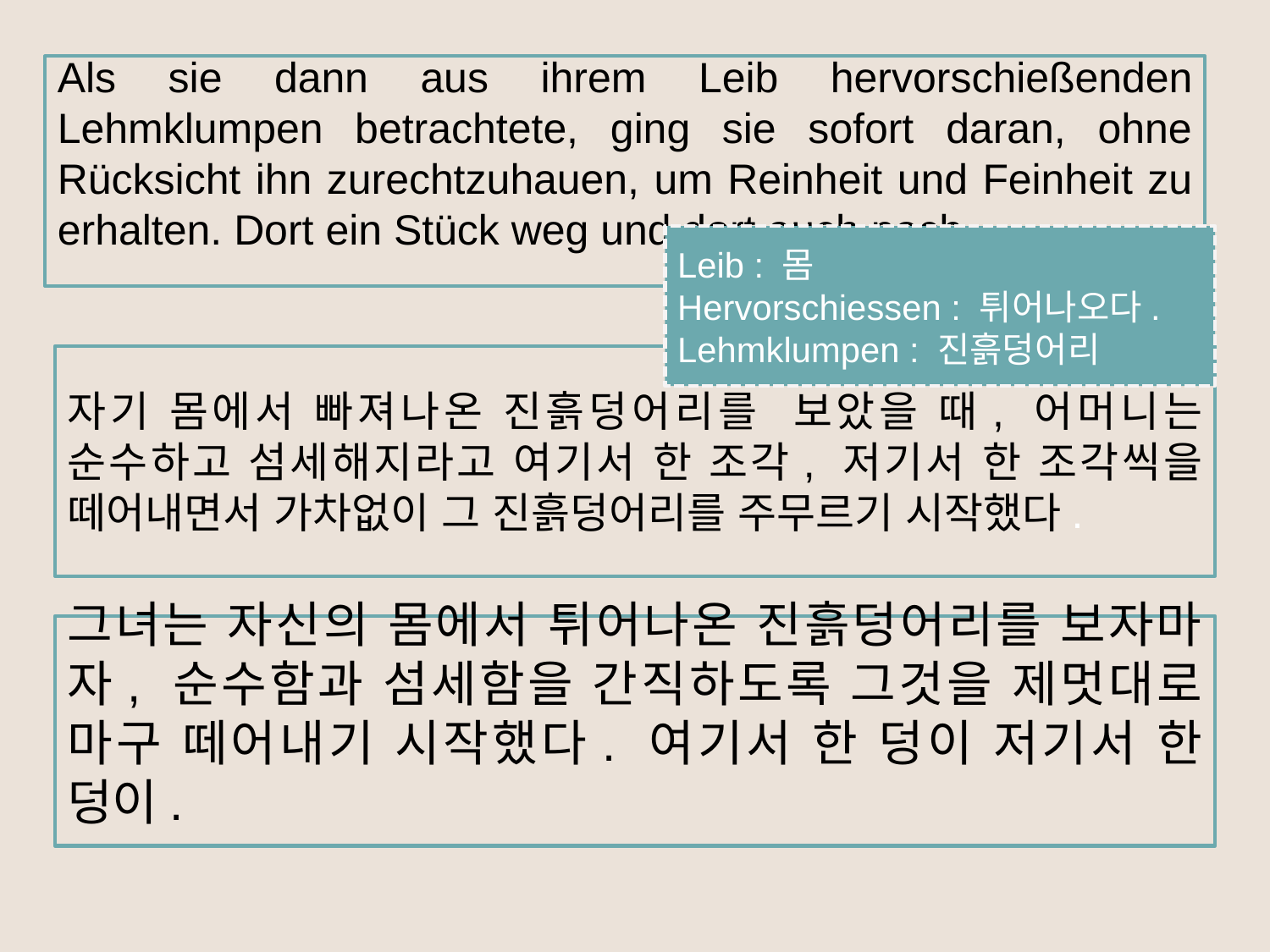

Als sie dann aus ihrem Leib hervorschießenden Lehmklumpen betrachtete, ging sie sofort daran, ohne Rücksicht ihn zurechtzuhauen, um Reinheit und Feinheit zu erhalten. Dort ein Stück weg und dort auch noch.

Leib : 몸
Hervorschiessen : 튀어나오다.
Lehmklumpen : 진흙덩어리
자기 몸에서 빠져나온 진흙덩어리를  보았을 때, 어머니는 순수하고 섬세해지라고 여기서 한 조각, 저기서 한 조각씩을 떼어내면서 가차없이 그 진흙덩어리를 주무르기 시작했다.
그녀는 자신의 몸에서 튀어나온 진흙덩어리를 보자마자, 순수함과 섬세함을 간직하도록 그것을 제멋대로 마구 떼어내기 시작했다. 여기서 한 덩이 저기서 한 덩이.